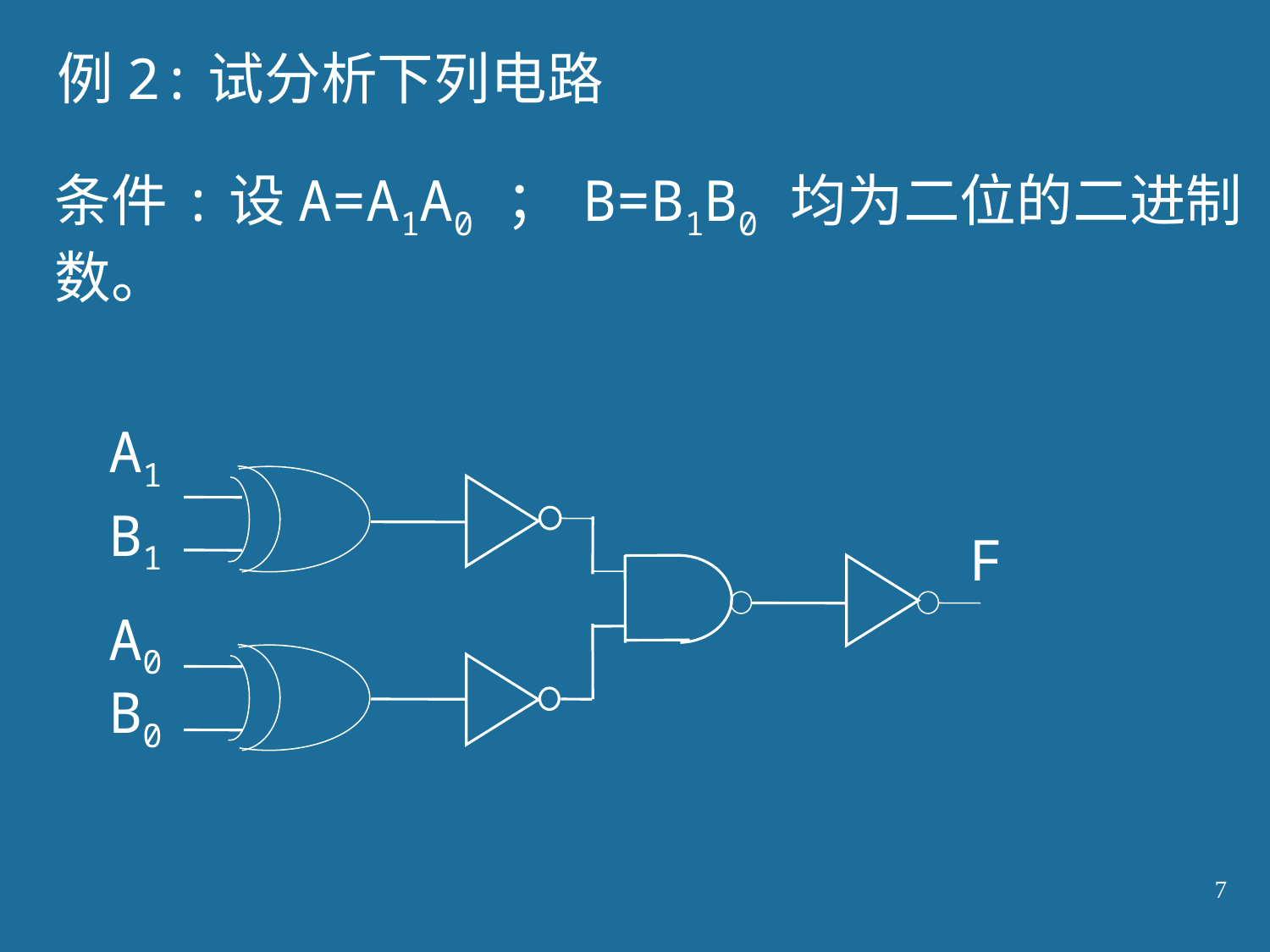

例2:试分析下列电路
条件:设A=A1A0 ； B=B1B0 均为二位的二进制数。
A1

B1

F

A0

B0

7